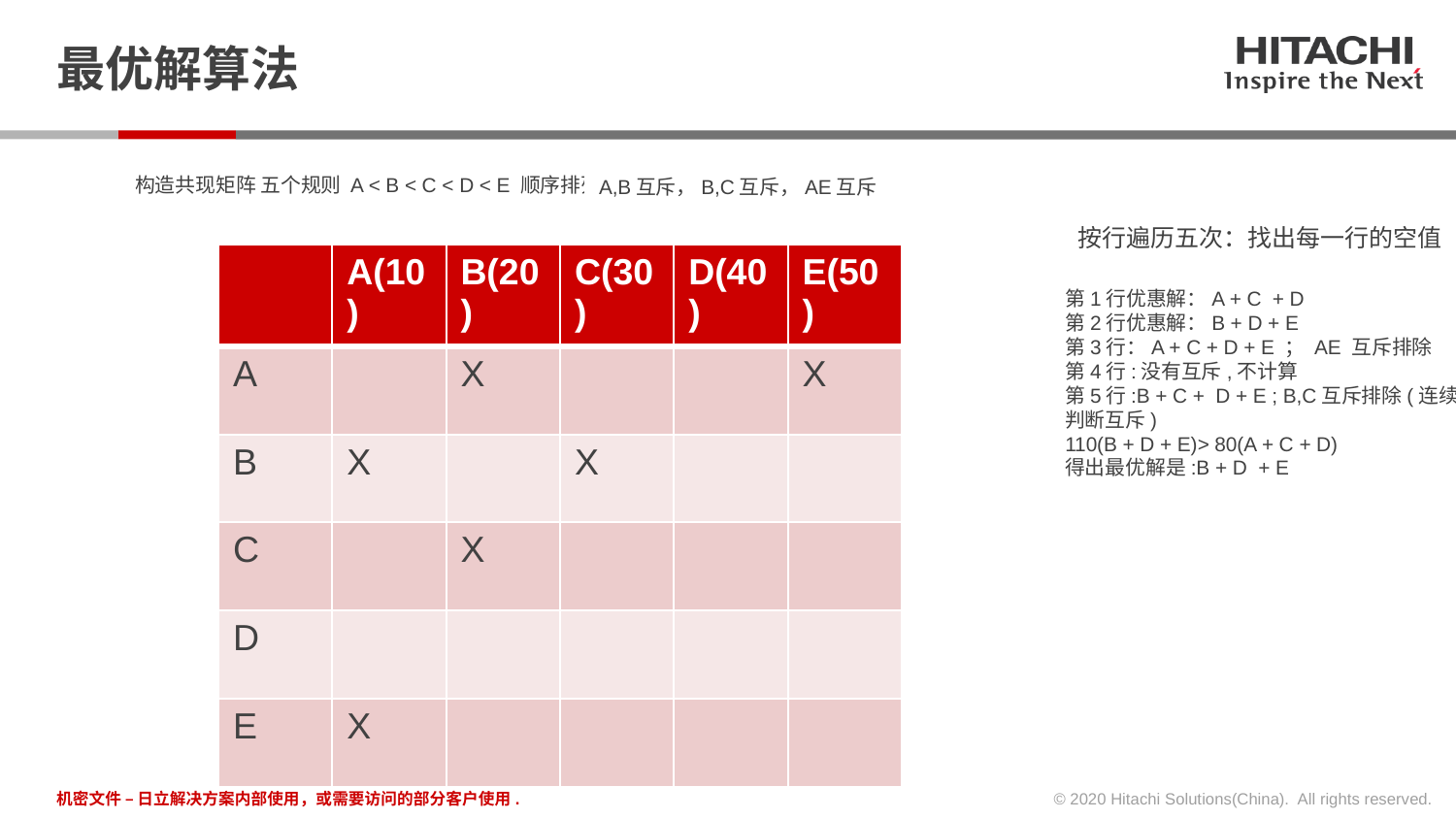

# 最优解算法
构造共现矩阵 五个规则 A < B < C < D < E 顺序排列
A,B互斥，B,C互斥，AE互斥
按行遍历五次：找出每一行的空值
|  | A(10) | B(20) | C(30) | D(40) | E(50) |
| --- | --- | --- | --- | --- | --- |
| A |  | X |  |  | X |
| B | X |  | X |  |  |
| C |  | X |  |  |  |
| D |  |  |  |  |  |
| E | X |  |  |  |  |
第1行优惠解：A + C  + D
第2行优惠解：B + D + E
第3行：A + C + D + E ； AE 互斥排除
第4行:没有互斥,不计算
第5行:B + C +  D + E ; B,C互斥排除(连续空值
判断互斥)
110(B + D + E)> 80(A + C + D)
得出最优解是:B + D  + E